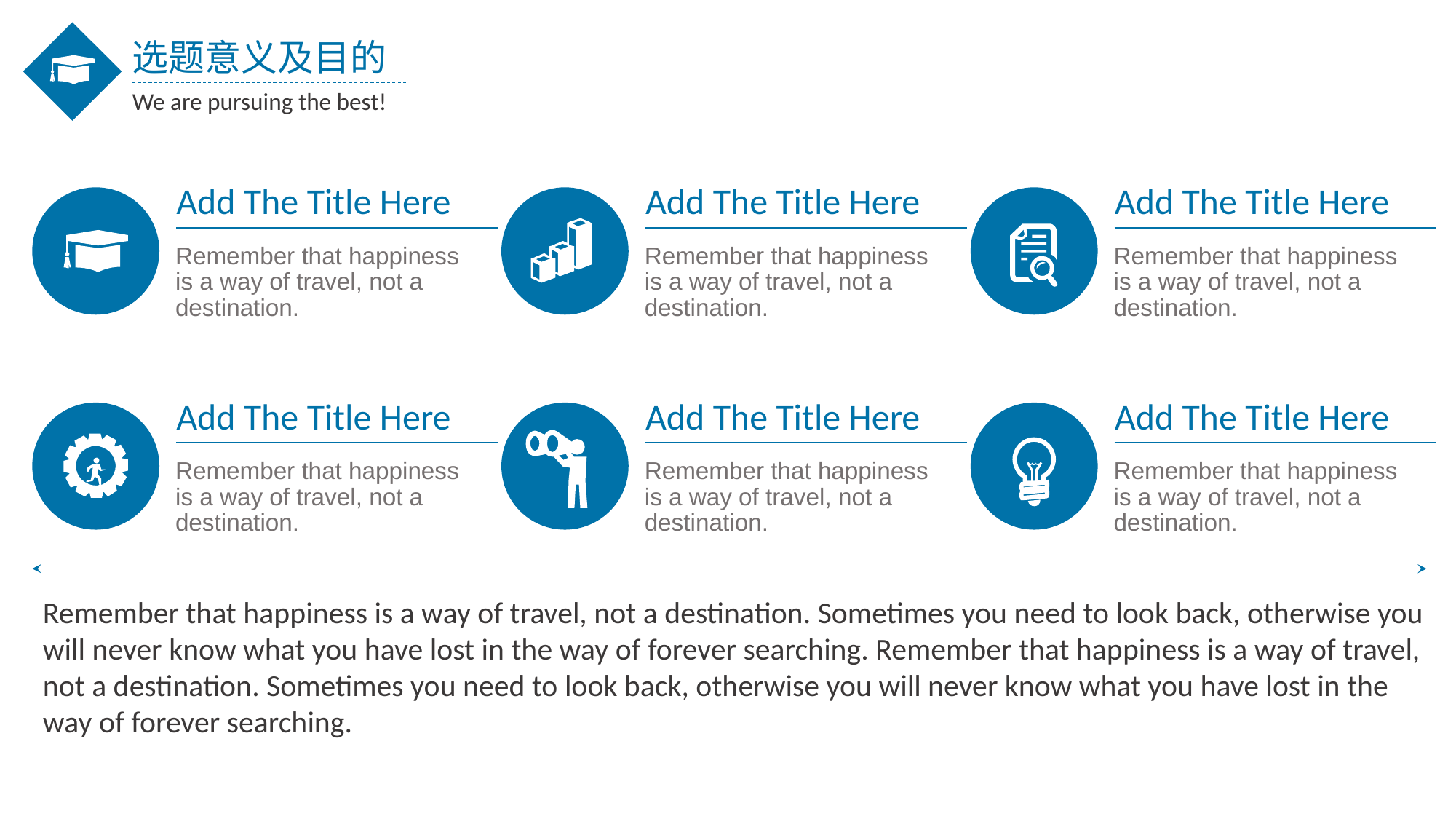

选题意义及目的

We are pursuing the best!
Add The Title Here
Remember that happiness is a way of travel, not a destination.
Add The Title Here
Remember that happiness is a way of travel, not a destination.
Add The Title Here
Remember that happiness is a way of travel, not a destination.

Add The Title Here
Remember that happiness is a way of travel, not a destination.
Add The Title Here
Remember that happiness is a way of travel, not a destination.
Add The Title Here
Remember that happiness is a way of travel, not a destination.

Remember that happiness is a way of travel, not a destination. Sometimes you need to look back, otherwise you will never know what you have lost in the way of forever searching. Remember that happiness is a way of travel, not a destination. Sometimes you need to look back, otherwise you will never know what you have lost in the way of forever searching.